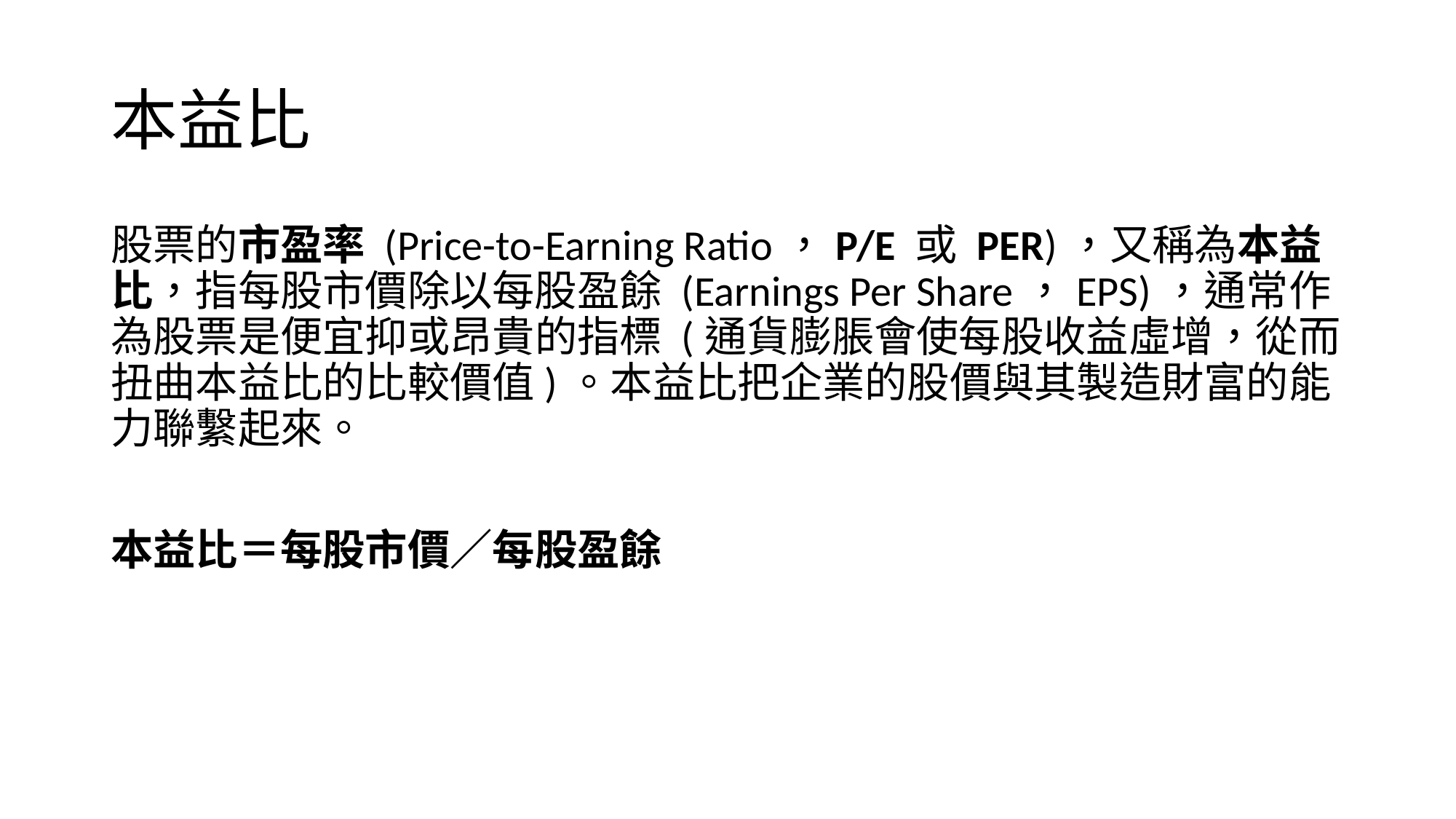

# 本益比
股票的市盈率 (Price-to-Earning Ratio，P/E 或 PER)，又稱為本益比，指每股市價除以每股盈餘 (Earnings Per Share，EPS)，通常作為股票是便宜抑或昂貴的指標 (通貨膨脹會使每股收益虛增，從而扭曲本益比的比較價值)。本益比把企業的股價與其製造財富的能力聯繫起來。

本益比＝每股市價／每股盈餘